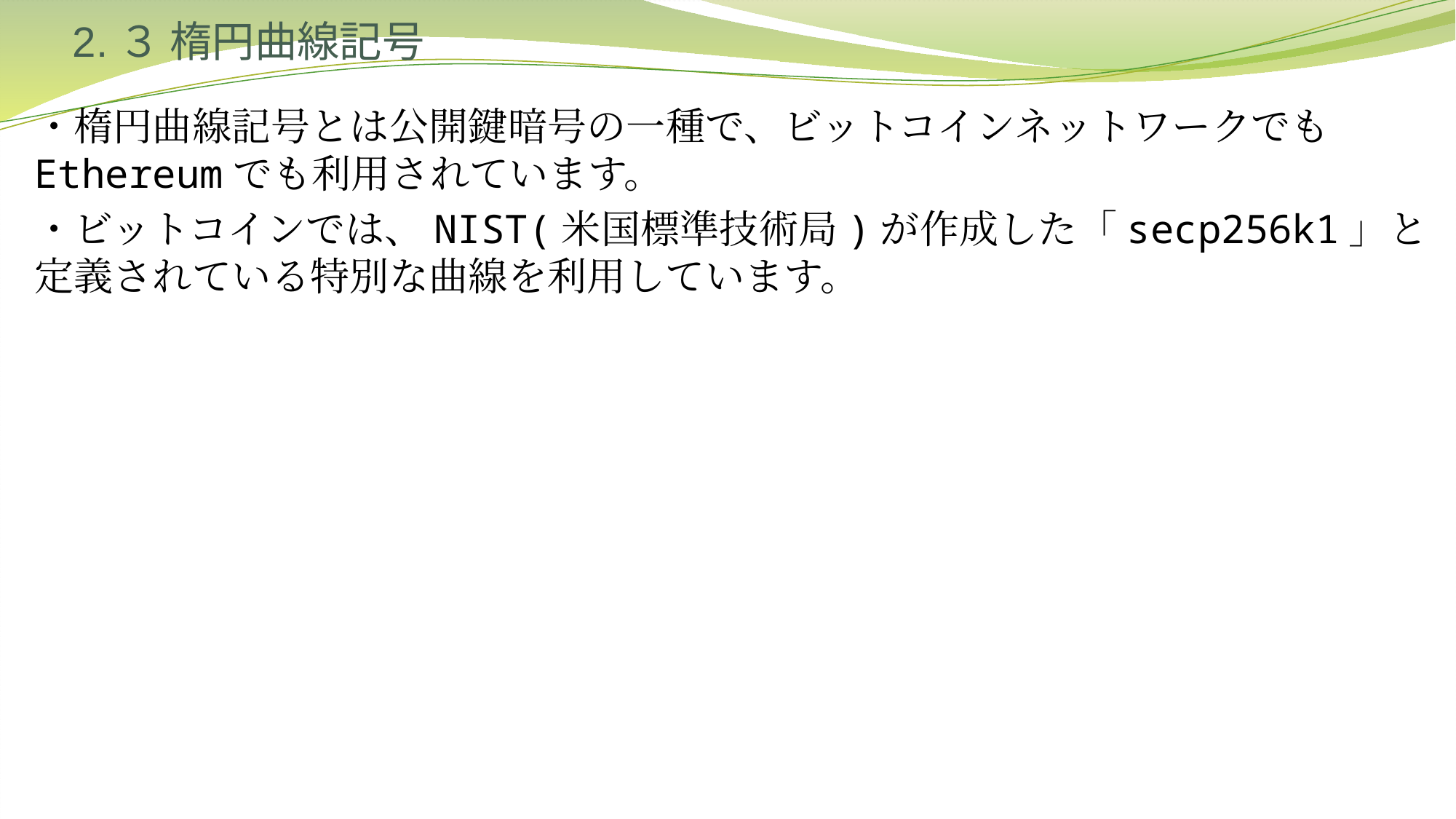

# 2.３ 楕円曲線記号
・楕円曲線記号とは公開鍵暗号の一種で、ビットコインネットワークでもEthereumでも利用されています。
・ビットコインでは、NIST(米国標準技術局)が作成した「secp256k1」と定義されている特別な曲線を利用しています。